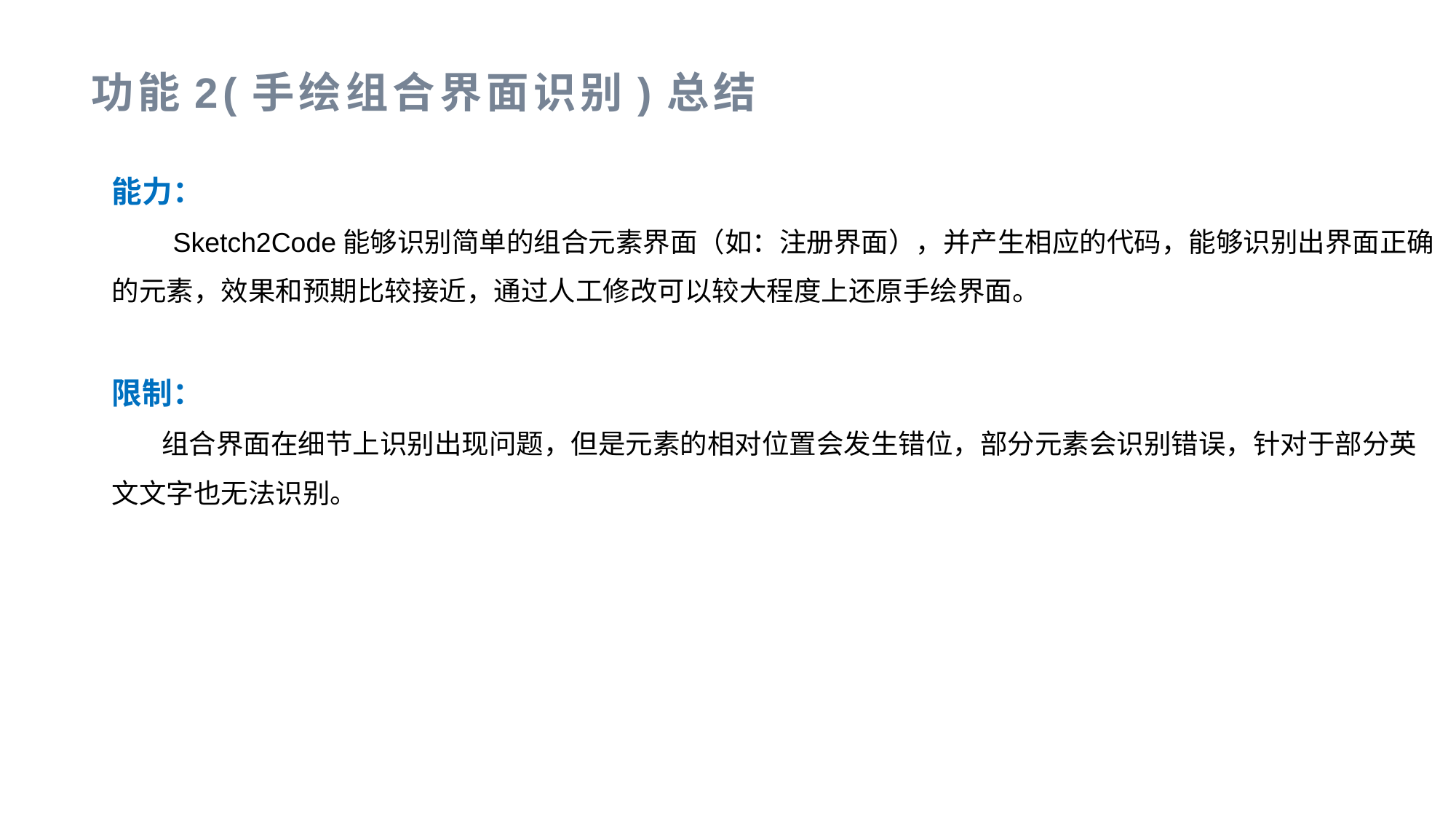

# 功能2(手绘组合界面识别)总结
能力：
        Sketch2Code能够识别简单的组合元素界面（如：注册界面），并产生相应的代码，能够识别出界面正确
的元素，效果和预期比较接近，通过人工修改可以较大程度上还原手绘界面。

限制：
       组合界面在细节上识别出现问题，但是元素的相对位置会发生错位，部分元素会识别错误，针对于部分英
文文字也无法识别。
14